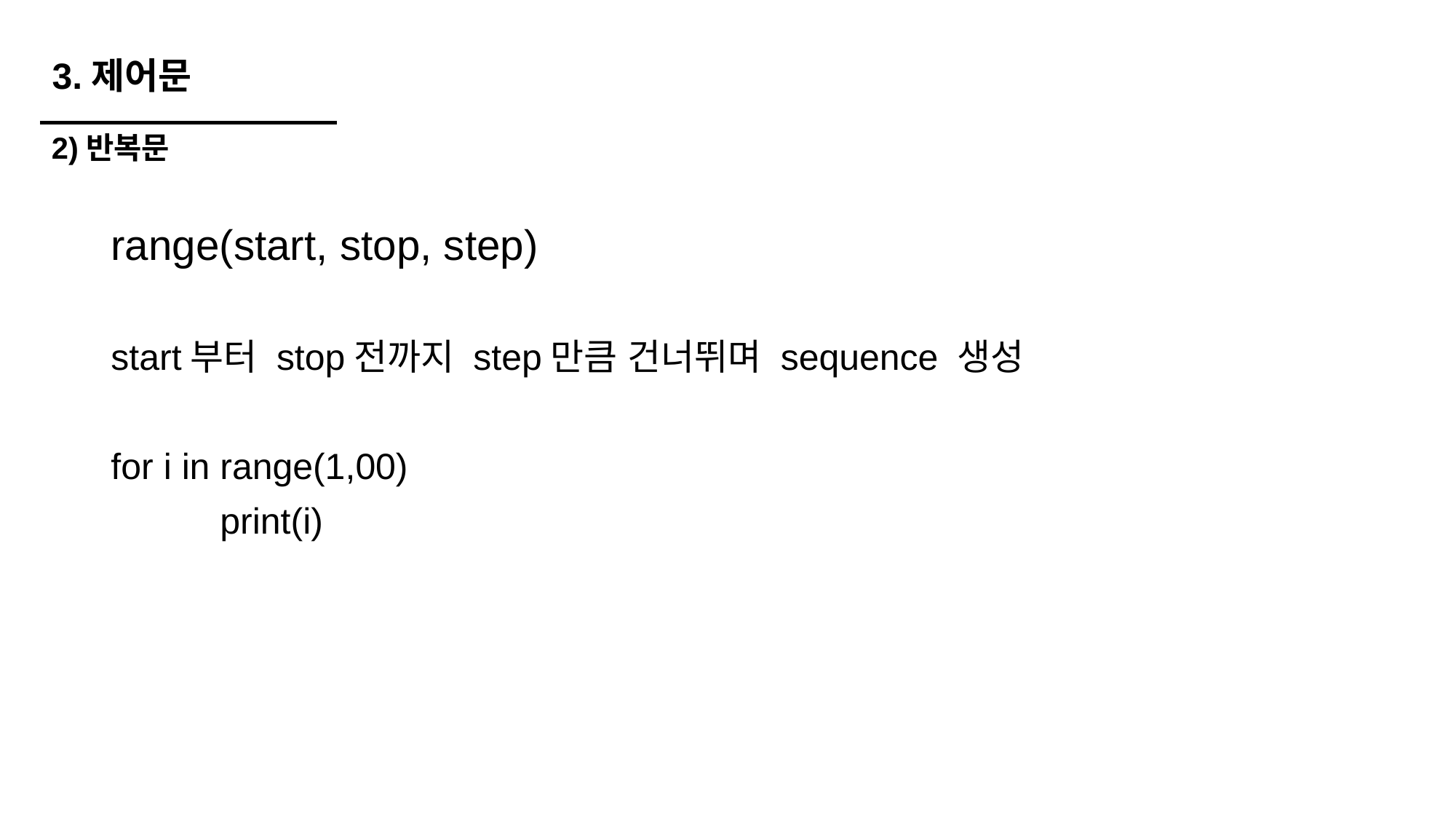

# 3.제어문
2)반복문
range(start, stop, step)

start부터 stop전까지 step만큼 건너뛰며 sequence 생성

for i in range(1,00)
	print(i)